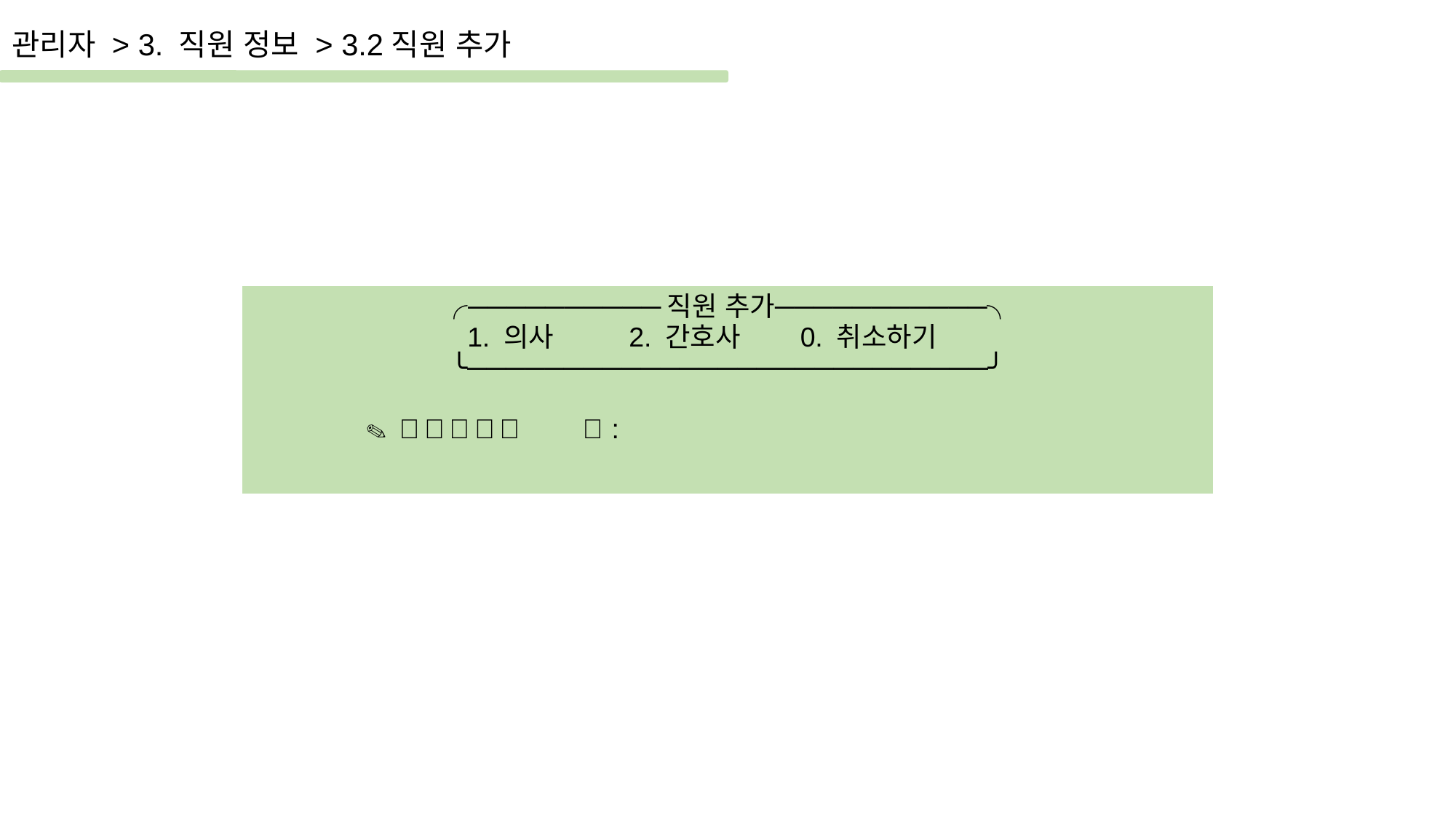

관리자 > 3. 직원 정보 > 3.2직원 추가

| ╭──────────직원 추가───────────╮ 1. 의사 2. 간호사 0. 취소하기 ╰───────────────────────────╯ 메뉴를 선택하세요 ✎: |
| --- |